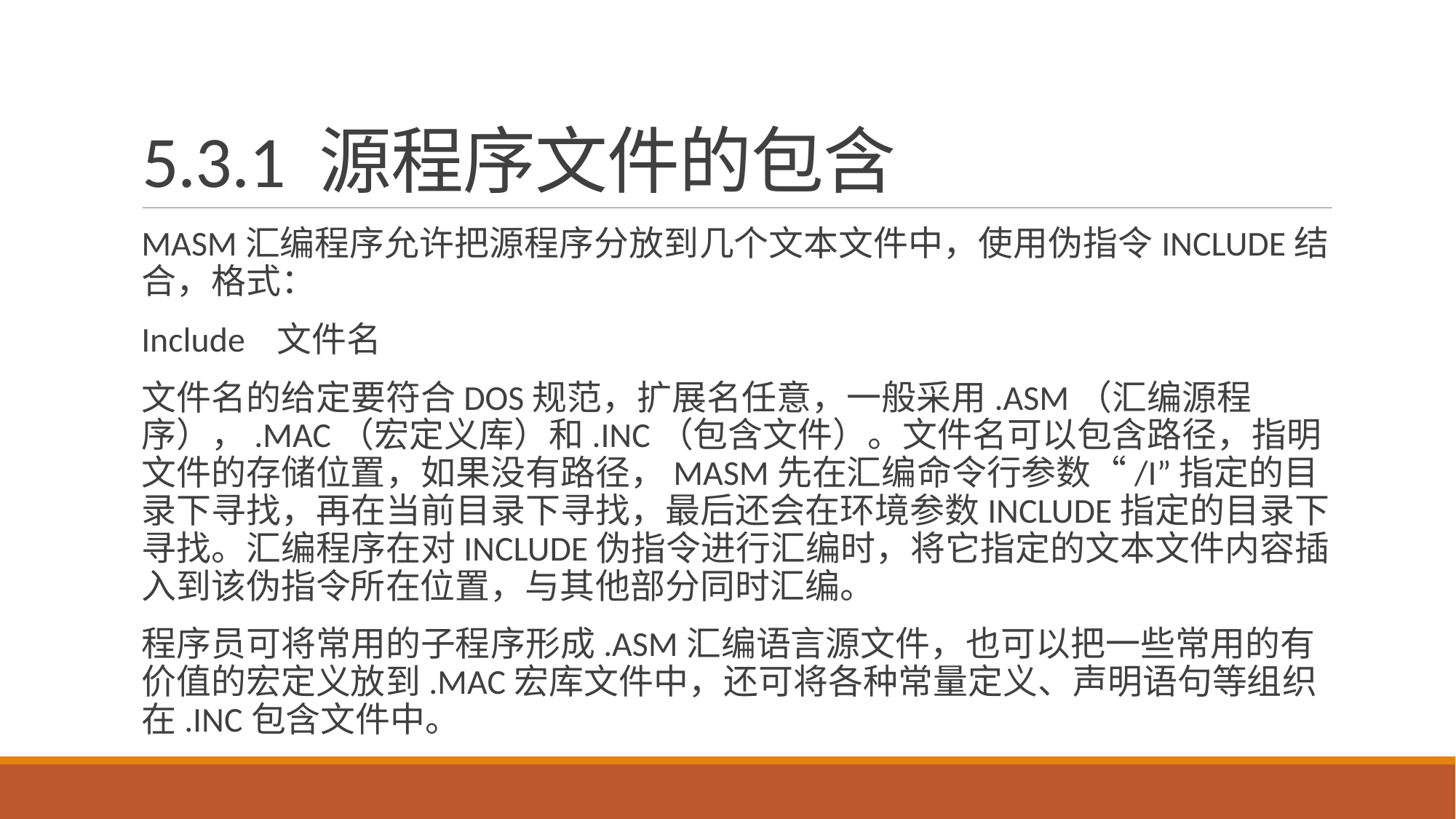

# 5.3.1 源程序文件的包含
MASM汇编程序允许把源程序分放到几个文本文件中，使用伪指令INCLUDE结合，格式：
Include   文件名
文件名的给定要符合DOS规范，扩展名任意，一般采用.ASM（汇编源程序），.MAC（宏定义库）和.INC（包含文件）。文件名可以包含路径，指明文件的存储位置，如果没有路径，MASM先在汇编命令行参数“/I”指定的目录下寻找，再在当前目录下寻找，最后还会在环境参数INCLUDE指定的目录下寻找。汇编程序在对INCLUDE伪指令进行汇编时，将它指定的文本文件内容插入到该伪指令所在位置，与其他部分同时汇编。
程序员可将常用的子程序形成.ASM汇编语言源文件，也可以把一些常用的有价值的宏定义放到.MAC宏库文件中，还可将各种常量定义、声明语句等组织在.INC包含文件中。